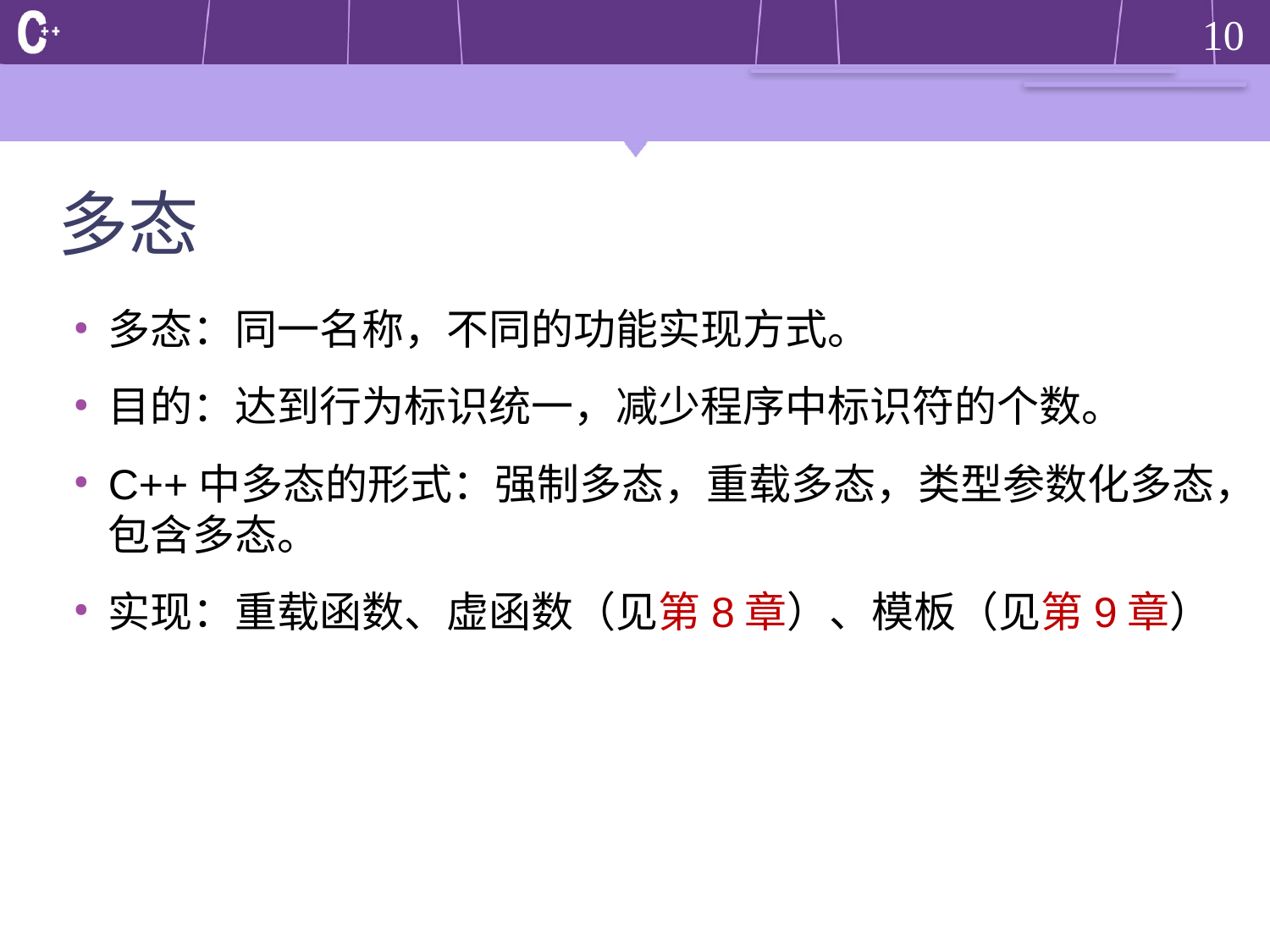

# 多态
多态：同一名称，不同的功能实现方式。
目的：达到行为标识统一，减少程序中标识符的个数。
C++中多态的形式：强制多态，重载多态，类型参数化多态，包含多态。
实现：重载函数、虚函数（见第8章）、模板（见第9章）